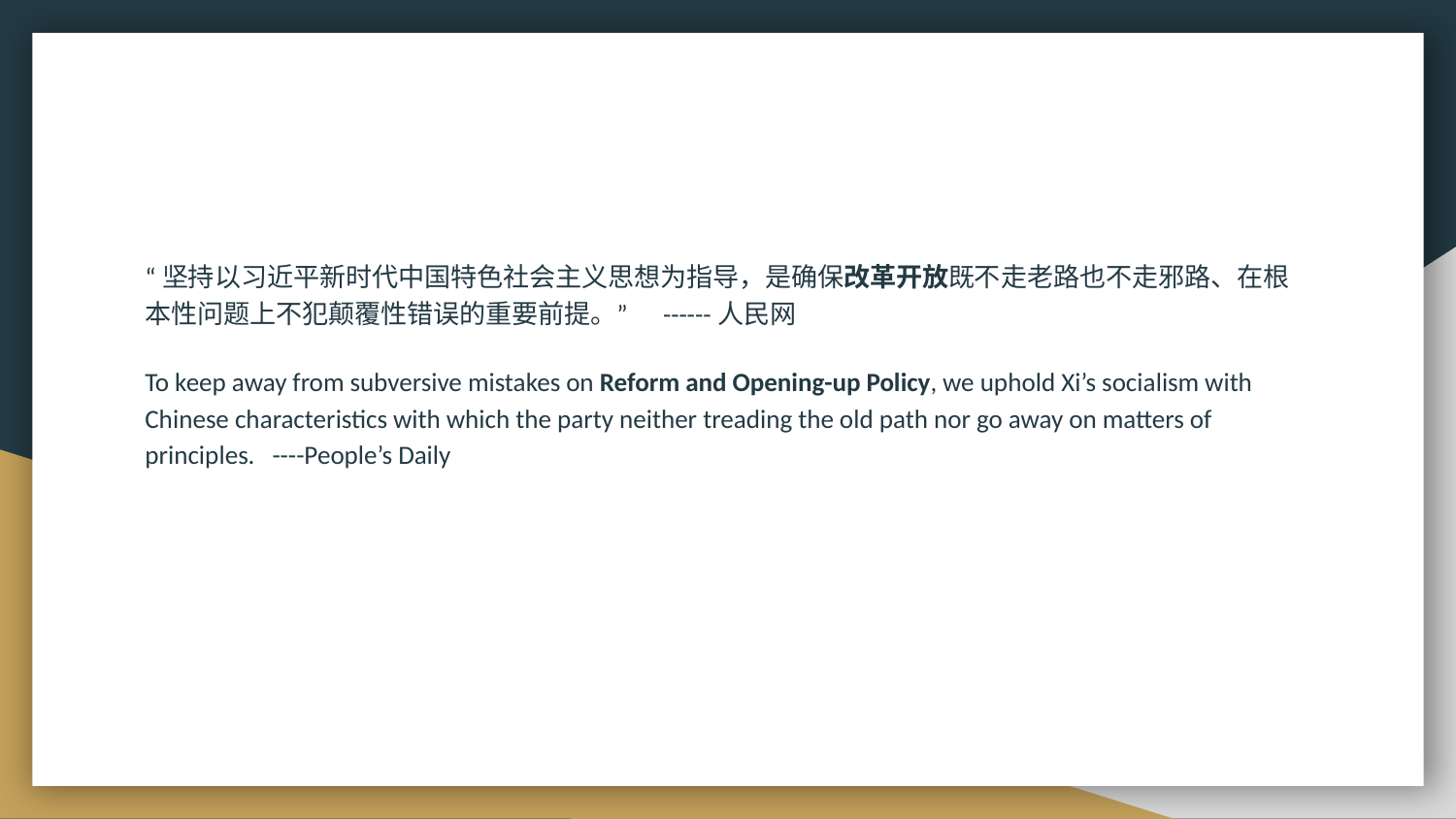

#
“坚持以习近平新时代中国特色社会主义思想为指导，是确保改革开放既不走老路也不走邪路、在根本性问题上不犯颠覆性错误的重要前提。”     ------人民网
To keep away from subversive mistakes on Reform and Opening-up Policy, we uphold Xi’s socialism with Chinese characteristics with which the party neither treading the old path nor go away on matters of principles.   ----People’s Daily